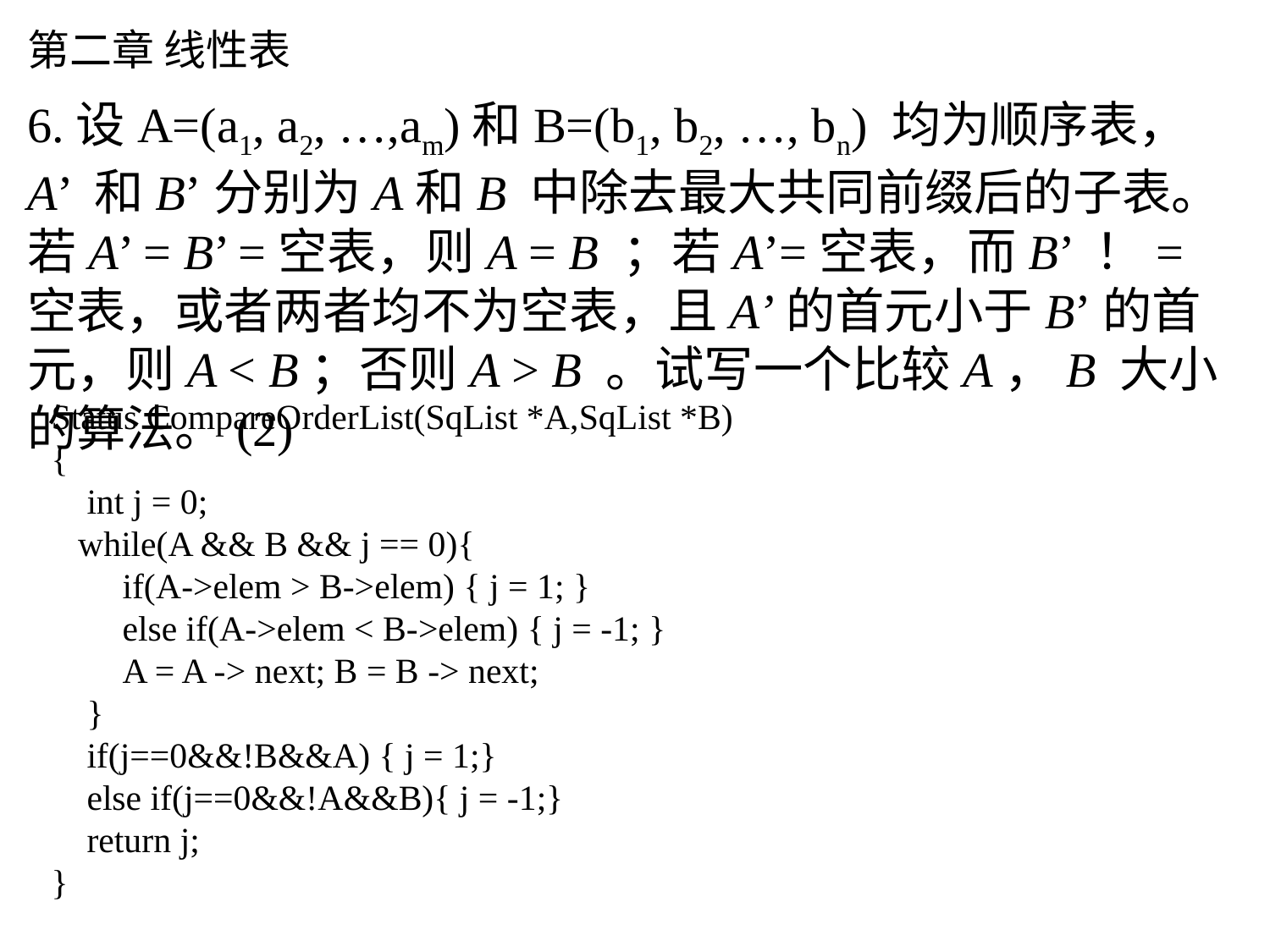

# 第二章 线性表
6.设A=(a1, a2, …,am)和B=(b1, b2, …, bn) 均为顺序表， A’ 和B’分别为A和B 中除去最大共同前缀后的子表。若A’ = B’ =空表，则A = B ；若A’=空表，而B’ ！=空表，或者两者均不为空表，且A’的首元小于B’的首元，则A < B；否则A > B 。试写一个比较A，B 大小的算法。(2)

Status CompareOrderList(SqList *A,SqList *B)
{
    int j = 0;
   while(A && B && j == 0){
        if(A->elem > B->elem) { j = 1; }
        else if(A->elem < B->elem) { j = -1; }
        A = A -> next; B = B -> next;
    }
    if(j==0&&!B&&A) { j = 1;}
    else if(j==0&&!A&&B){ j = -1;}
    return j;
}